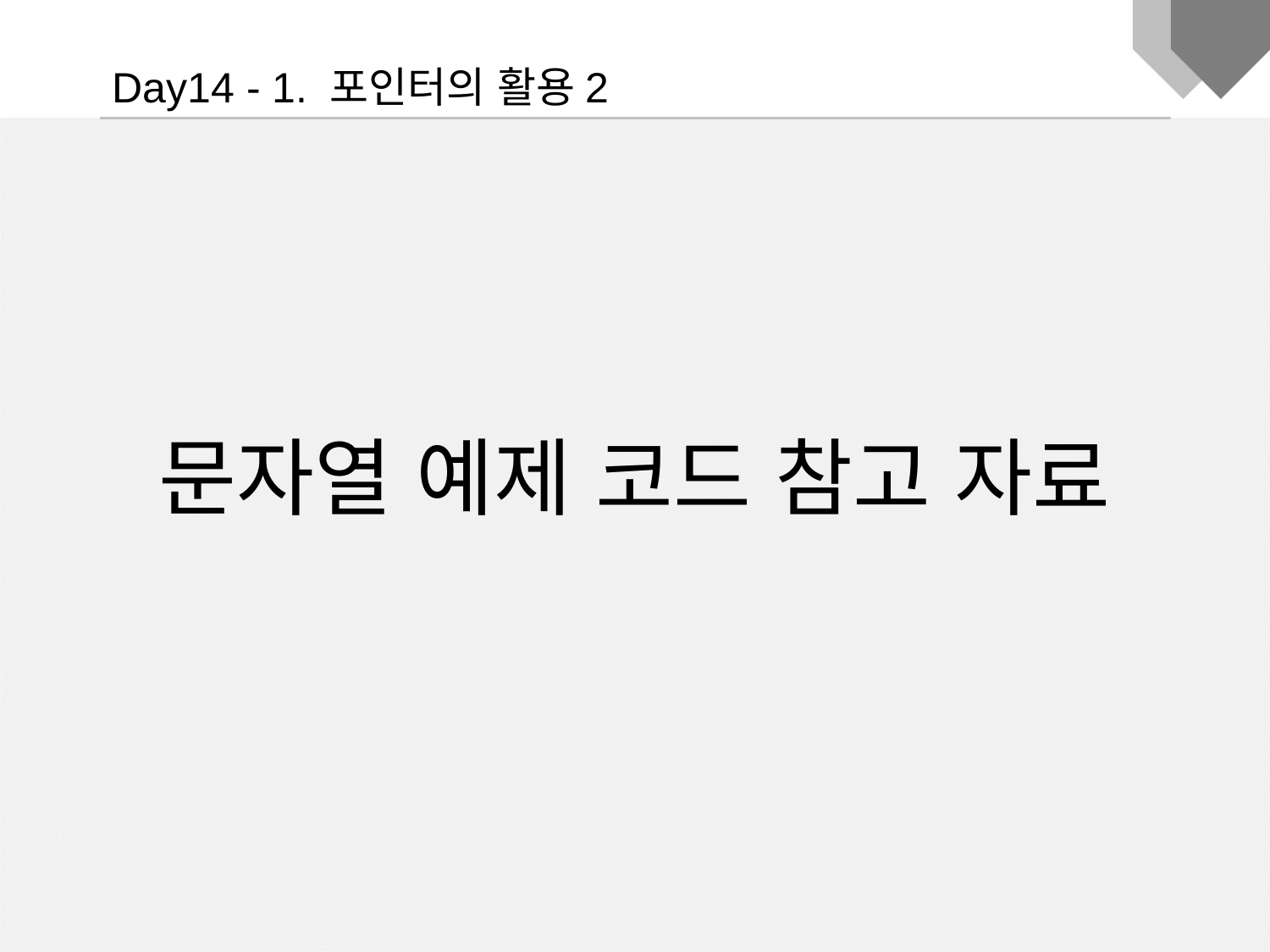

Day14 - 1. 포인터의 활용2
문자열 예제 코드 참고 자료